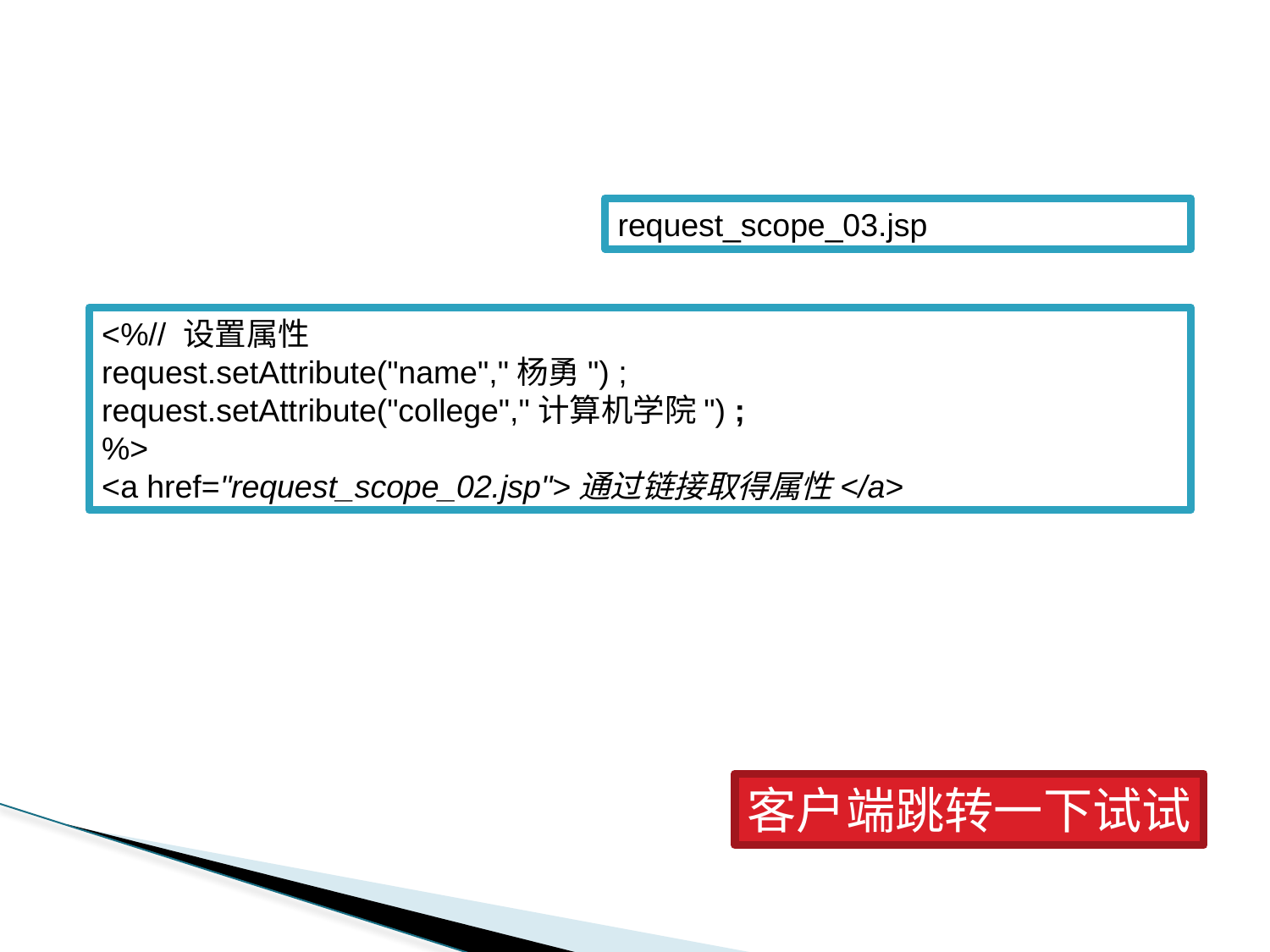

request_scope_03.jsp
<%// 设置属性
request.setAttribute("name","杨勇") ;
request.setAttribute("college","计算机学院") ;
%>
<a href="request_scope_02.jsp">通过链接取得属性</a>
客户端跳转一下试试